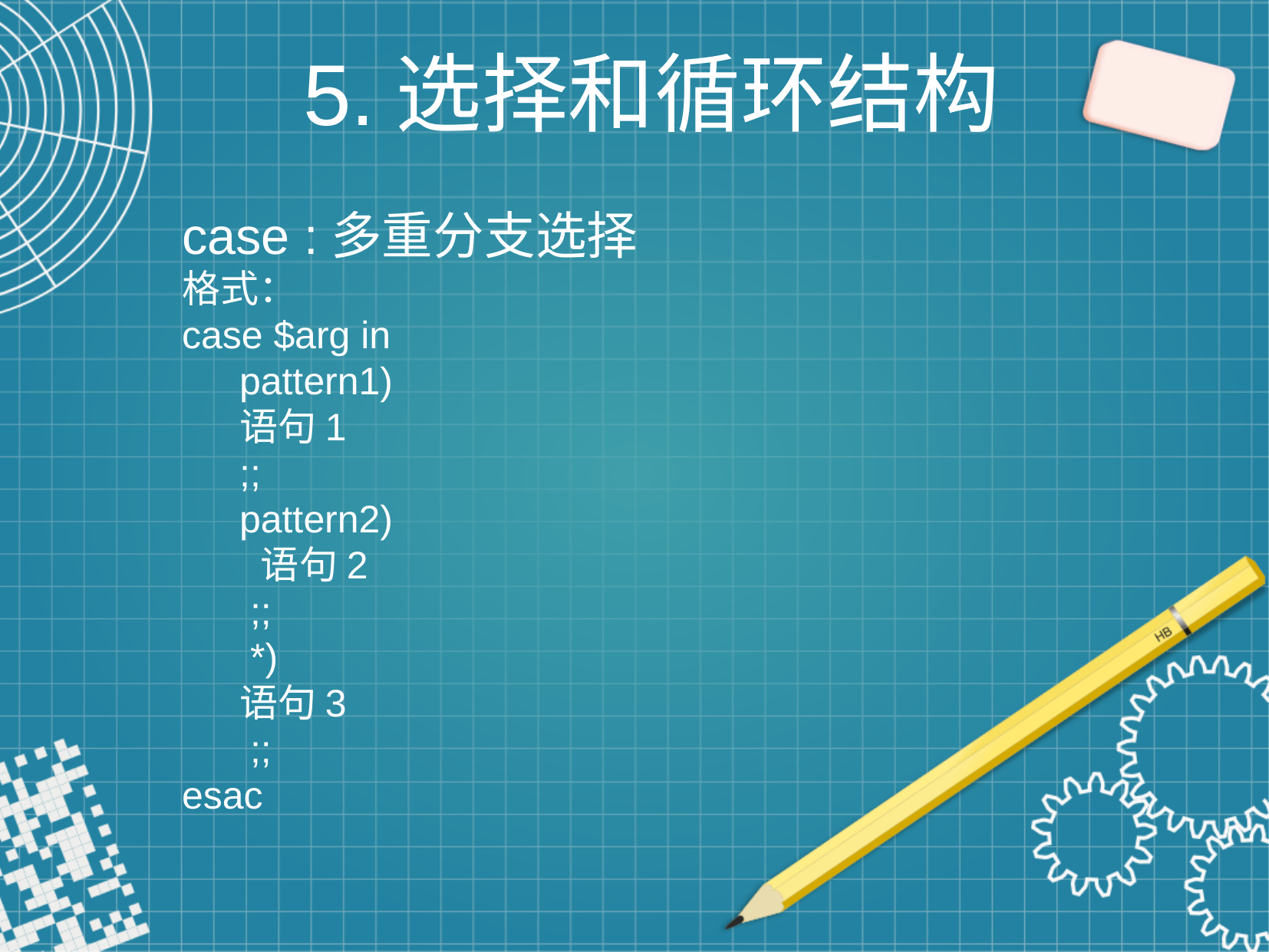

5.选择和循环结构
case :多重分支选择
格式：
case $arg in
pattern1)
语句1
;;
pattern2)
 语句2
 ;;
 *)
语句3
 ;;
esac